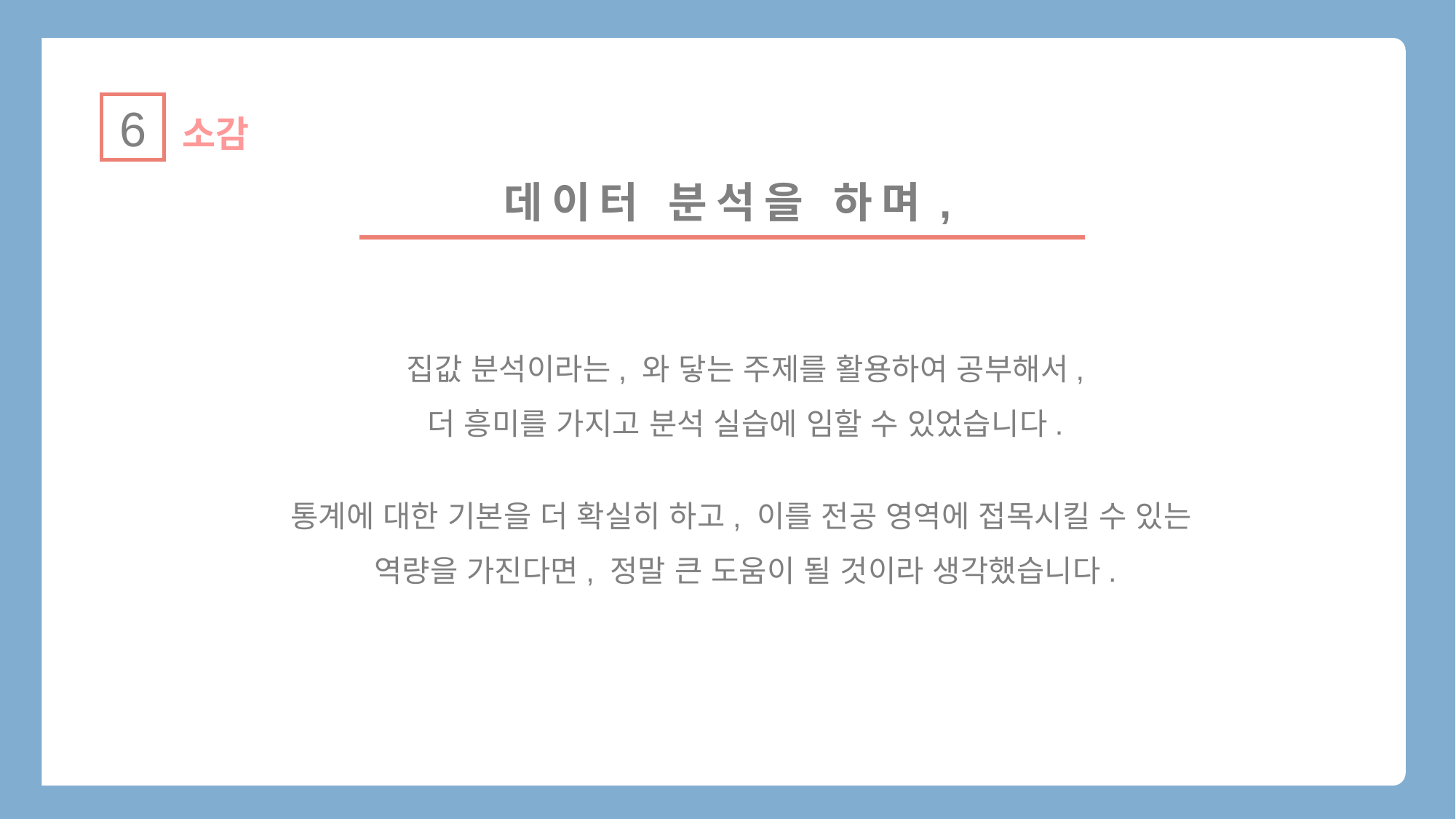

소감
6
데이터 분석을 하며,
집값 분석이라는, 와 닿는 주제를 활용하여 공부해서,
더 흥미를 가지고 분석 실습에 임할 수 있었습니다.

통계에 대한 기본을 더 확실히 하고, 이를 전공 영역에 접목시킬 수 있는
역량을 가진다면, 정말 큰 도움이 될 것이라 생각했습니다.